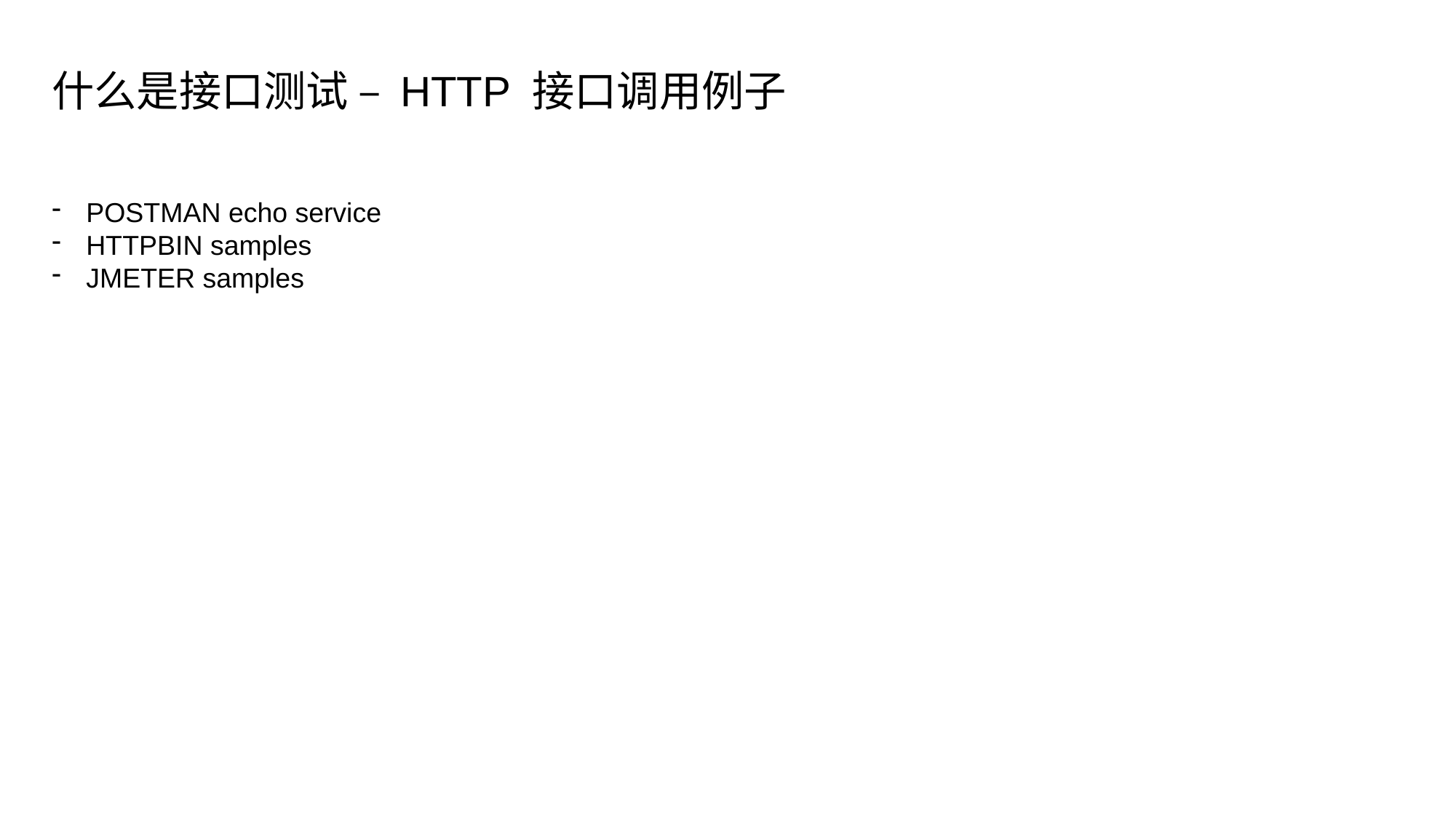

什么是接口测试 – HTTP 接口调用例子

POSTMAN echo service
HTTPBIN samples
JMETER samples